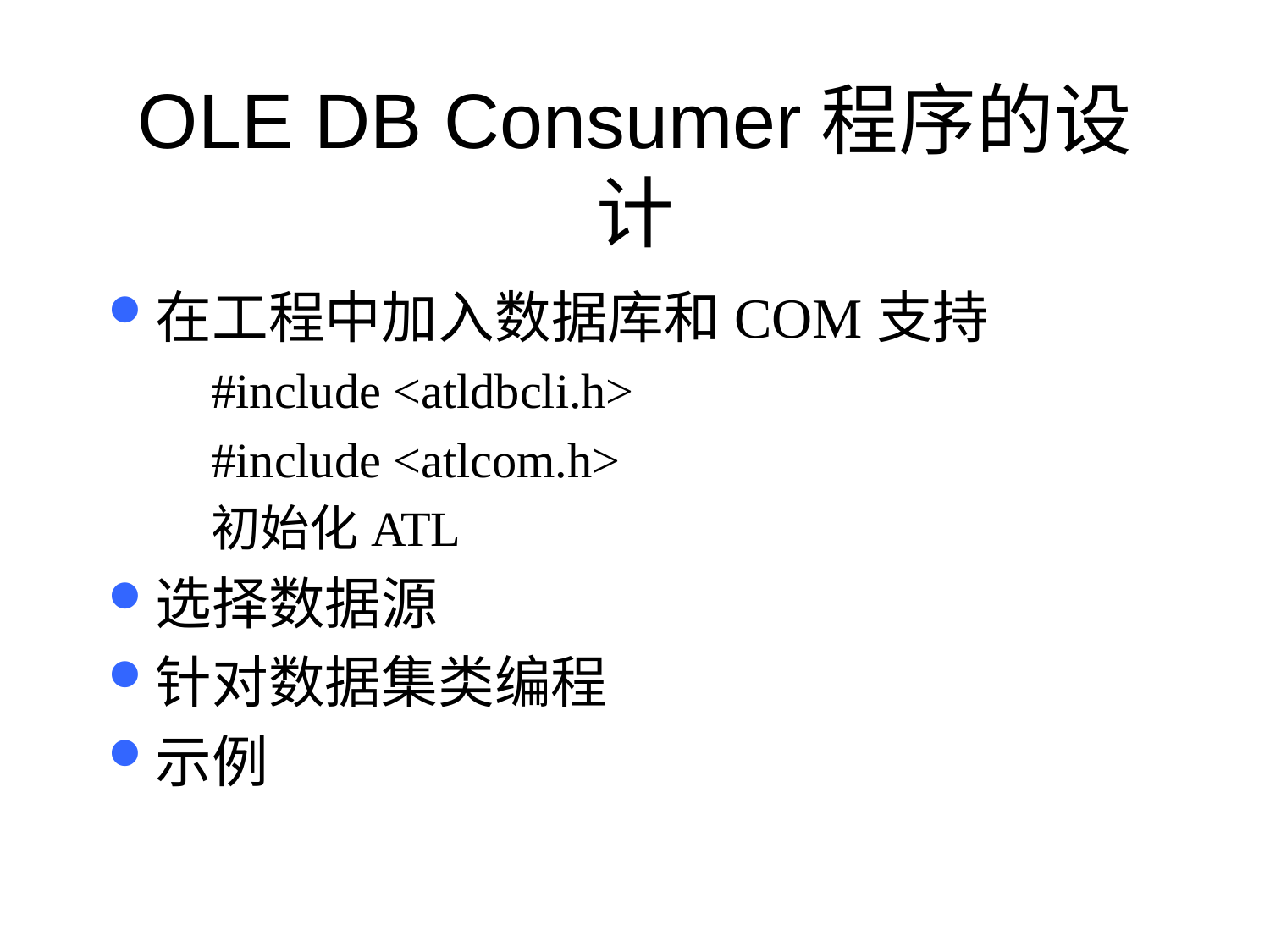

# OLE DB Consumer程序的设计
在工程中加入数据库和COM支持
#include <atldbcli.h>
#include <atlcom.h>
初始化ATL
选择数据源
针对数据集类编程
示例
165